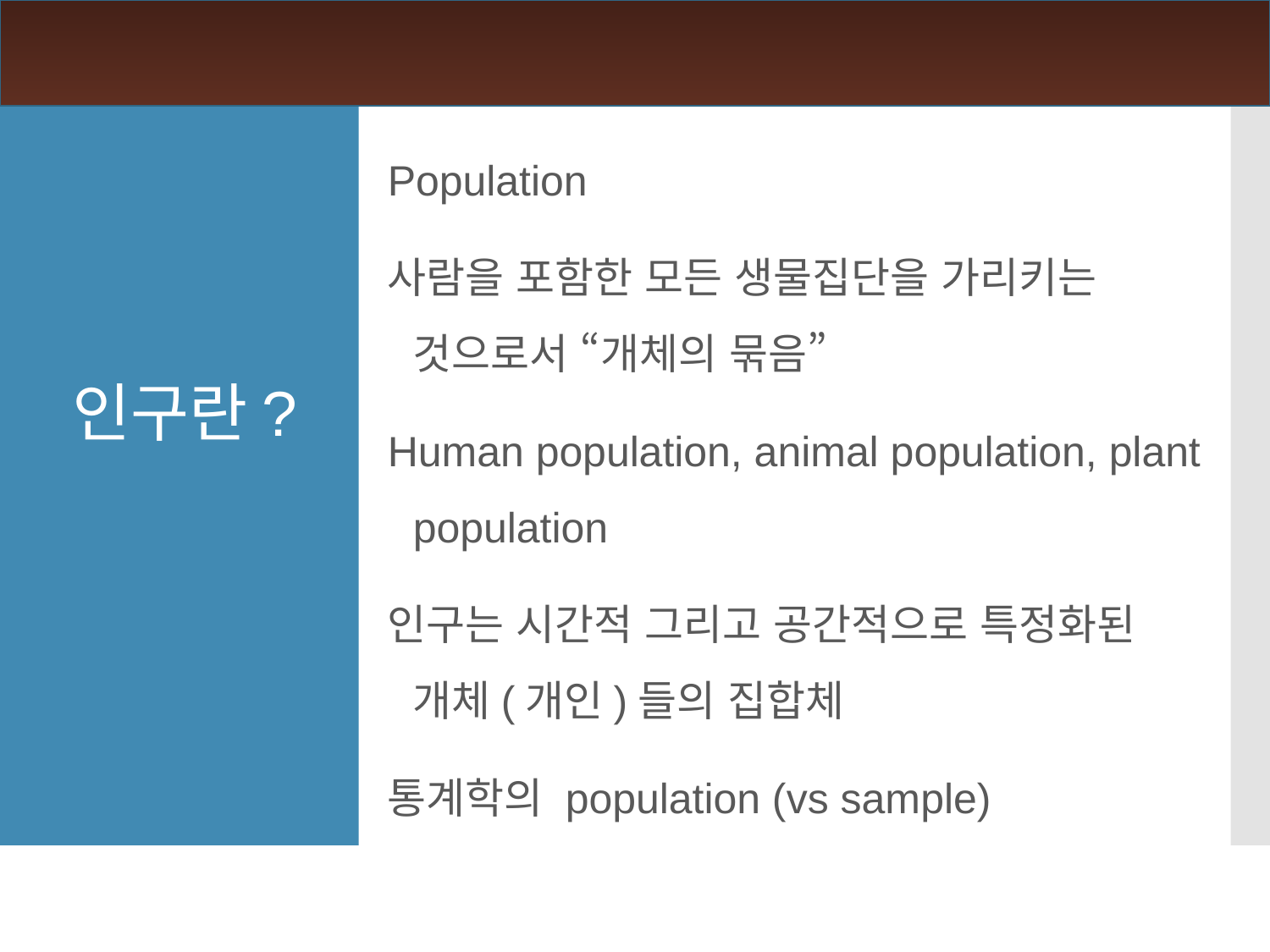

Population
사람을 포함한 모든 생물집단을 가리키는 것으로서 “개체의 묶음”
Human population, animal population, plant population
인구는 시간적 그리고 공간적으로 특정화된 개체(개인)들의 집합체
통계학의 population (vs sample)
인구란?